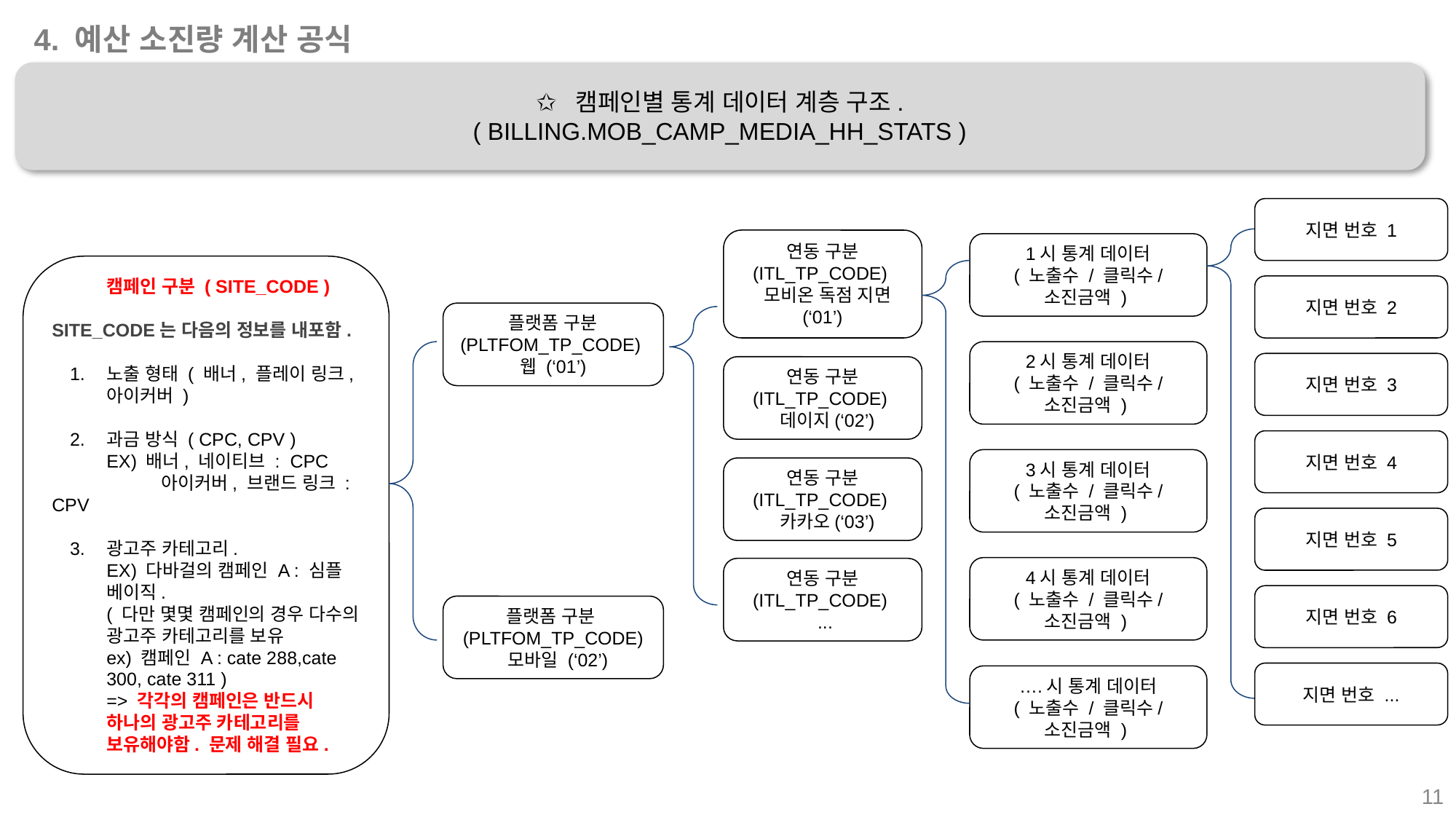

4. 예산 소진량 계산 공식
✩  캠페인별 통계 데이터 계층 구조.
( BILLING.MOB_CAMP_MEDIA_HH_STATS )
지면 번호 1

연동 구분 (ITL_TP_CODE)
 모비온 독점 지면 (‘01’)
1시 통계 데이터
( 노출수 / 클릭수/ 소진금액 )
캠페인 구분 ( SITE_CODE )

SITE_CODE는 다음의 정보를 내포함.

노출 형태 ( 배너, 플레이 링크,아이커버 )

과금 방식 ( CPC, CPV )
EX) 배너, 네이티브 :  CPC
      	아이커버, 브랜드 링크 : CPV

광고주 카테고리.
EX) 다바걸의 캠페인 A : 심플 베이직.
( 다만 몇몇 캠페인의 경우 다수의 광고주 카테고리를 보유
ex) 캠페인 A : cate 288,cate 300, cate 311 )
=> 각각의 캠페인은 반드시 하나의 광고주 카테고리를 보유해야함. 문제 해결 필요.

지면 번호 2
플랫폼 구분 (PLTFOM_TP_CODE)
웹 (‘01’)

2시 통계 데이터
( 노출수 / 클릭수/ 소진금액 )

지면 번호 3
연동 구분 (ITL_TP_CODE)
 데이지(‘02’)
지면 번호 4
3시 통계 데이터
( 노출수 / 클릭수/ 소진금액 )
연동 구분 (ITL_TP_CODE)
 카카오(‘03’)
지면 번호 5
4시 통계 데이터
( 노출수 / 클릭수/ 소진금액 )
연동 구분 (ITL_TP_CODE)
 ...
지면 번호 6
플랫폼 구분
(PLTFOM_TP_CODE)
 모바일 (‘02’)
지면 번호 ...
….시 통계 데이터
( 노출수 / 클릭수/ 소진금액 )
11